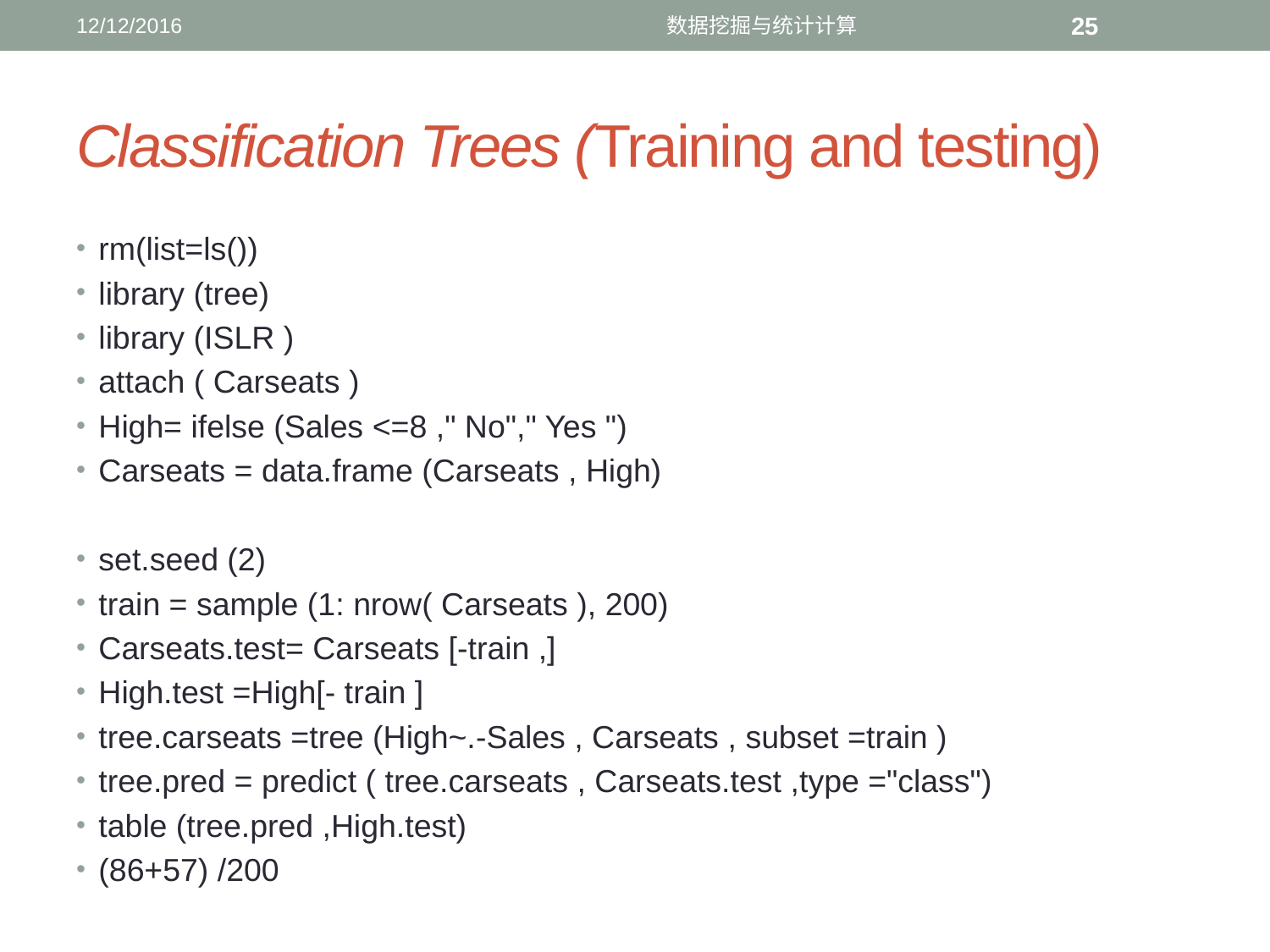

12/12/2016
数据挖掘与统计计算
25
# Classification Trees (Training and testing)
rm(list=ls())
library (tree)
library (ISLR )
attach ( Carseats )
High= ifelse (Sales <=8 ," No"," Yes ")
Carseats = data.frame (Carseats , High)

set.seed (2)
train = sample (1: nrow( Carseats ), 200)
Carseats.test= Carseats [-train ,]
High.test =High[- train ]
tree.carseats =tree (High~.-Sales , Carseats , subset =train )
tree.pred = predict ( tree.carseats , Carseats.test ,type ="class")
table (tree.pred ,High.test)
(86+57) /200